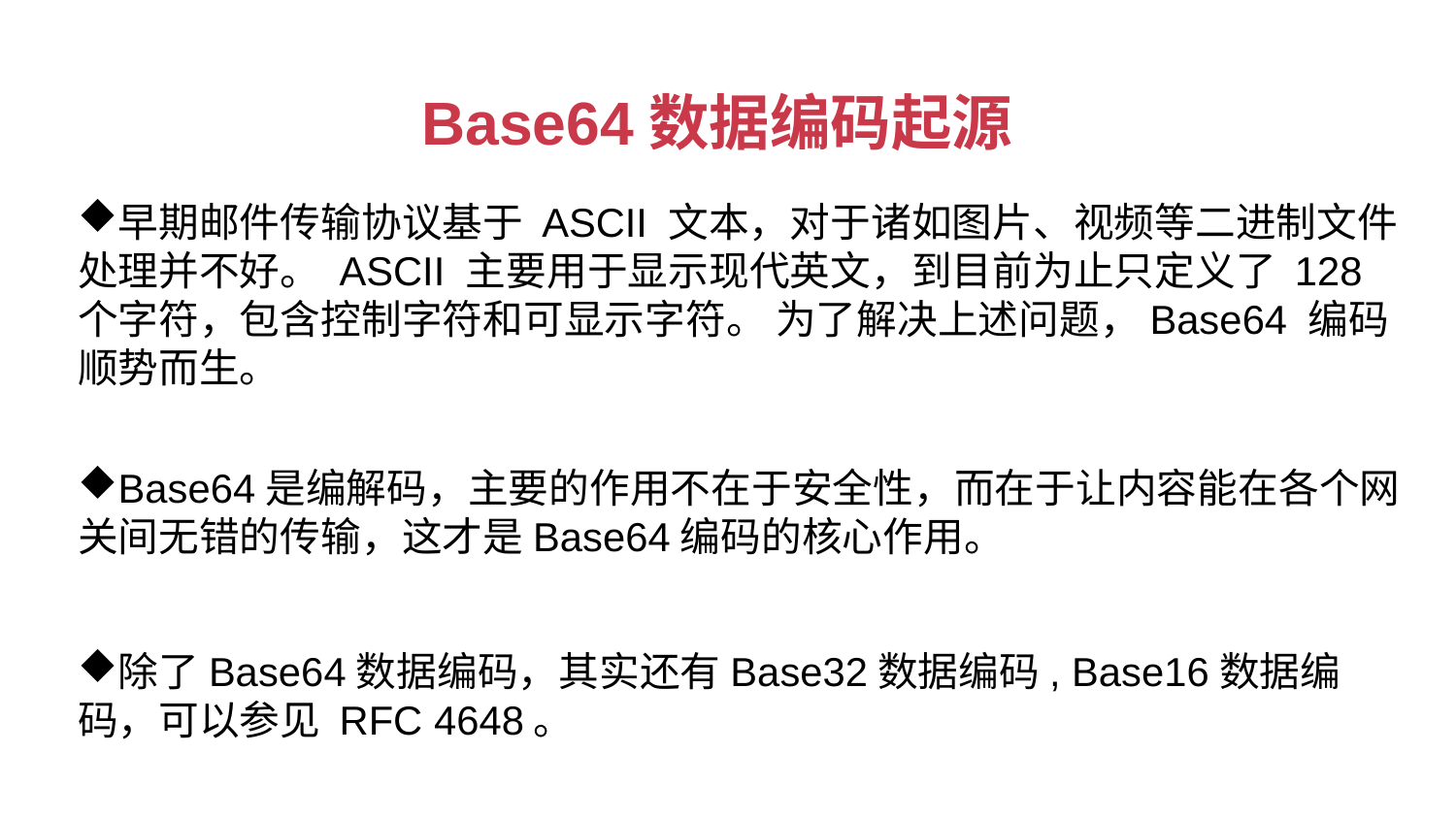

Base64数据编码起源
早期邮件传输协议基于 ASCII 文本，对于诸如图片、视频等二进制文件处理并不好。 ASCII 主要用于显示现代英文，到目前为止只定义了 128 个字符，包含控制字符和可显示字符。 为了解决上述问题，Base64 编码顺势而生。
Base64是编解码，主要的作用不在于安全性，而在于让内容能在各个网关间无错的传输，这才是Base64编码的核心作用。
除了Base64数据编码，其实还有Base32数据编码, Base16数据编码，可以参见 RFC 4648。